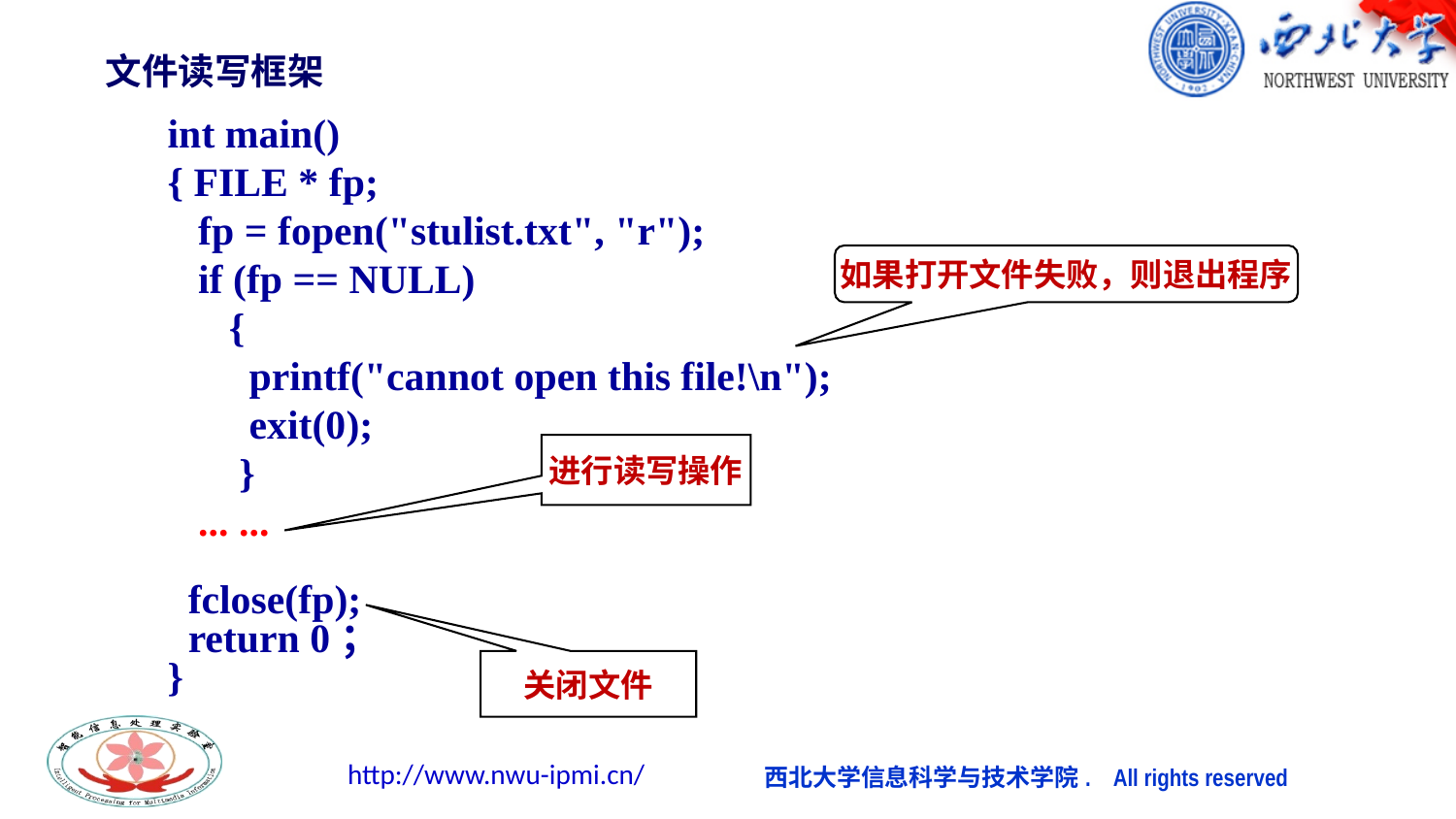

文件读写框架
int main()
{ FILE * fp;
   fp = fopen("stulist.txt", "r");
   if (fp == NULL)
      {
        printf("cannot open this file!\n");
        exit(0);
       }
   ... ...

  fclose(fp);
  return 0；
}
如果打开文件失败，则退出程序
进行读写操作
关闭文件
15